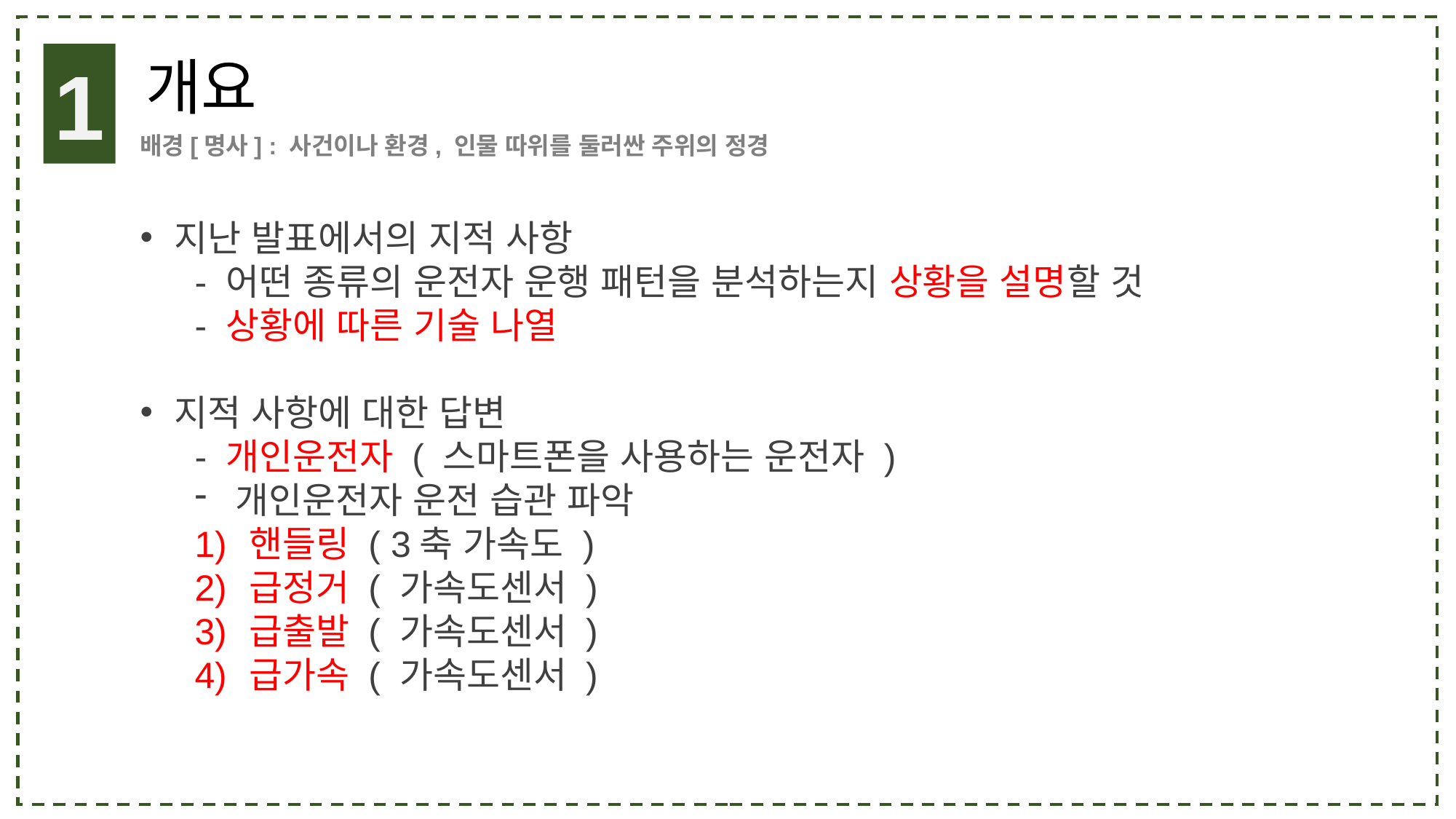

1
개요
배경[명사] : 사건이나 환경, 인물 따위를 둘러싼 주위의 정경
지난 발표에서의 지적 사항
- 어떤 종류의 운전자 운행 패턴을 분석하는지 상황을 설명할 것
- 상황에 따른 기술 나열

지적 사항에 대한 답변
- 개인운전자 ( 스마트폰을 사용하는 운전자 )
개인운전자 운전 습관 파악
핸들링 ( 3축 가속도 )
급정거 ( 가속도센서 )
급출발 ( 가속도센서 )
급가속 ( 가속도센서 )